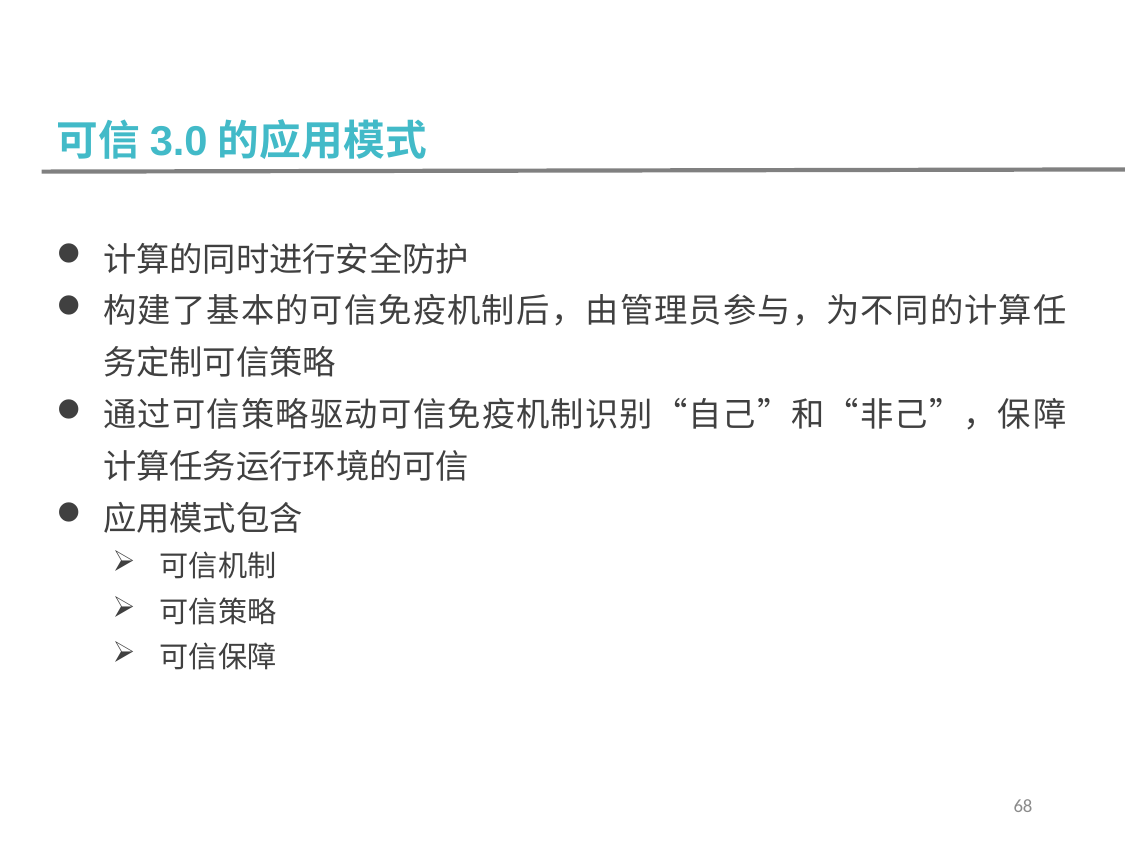

可信3.0的应用模式
计算的同时进行安全防护
构建了基本的可信免疫机制后，由管理员参与，为不同的计算任务定制可信策略
通过可信策略驱动可信免疫机制识别“自己”和“非己”，保障计算任务运行环境的可信
应用模式包含
可信机制
可信策略
可信保障
68